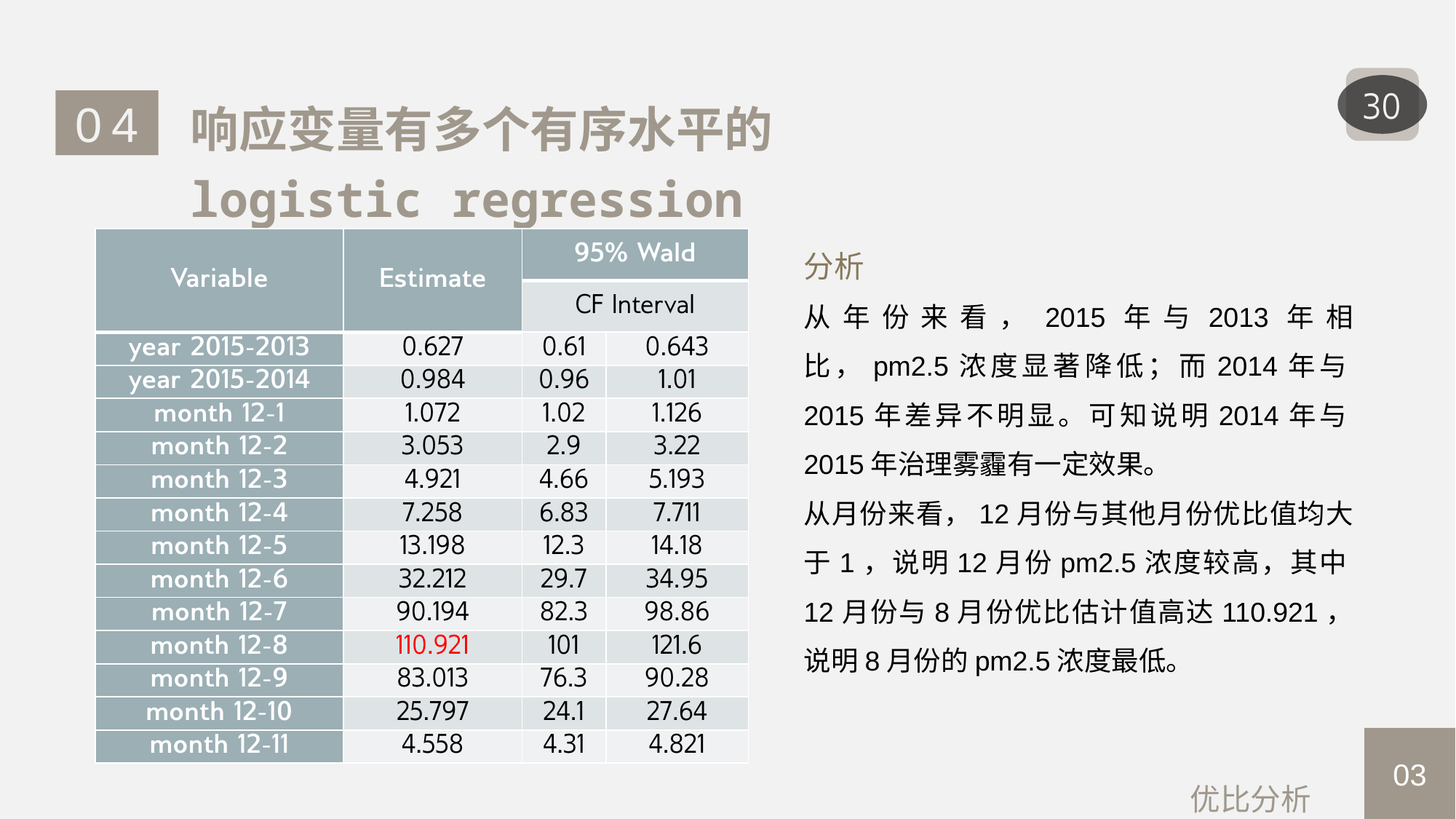

30
分析
从年份来看，2015年与2013年相比，pm2.5浓度显著降低；而2014年与2015年差异不明显。可知说明2014年与2015年治理雾霾有一定效果。
从月份来看，12月份与其他月份优比值均大于1，说明12月份pm2.5浓度较高，其中12月份与8月份优比估计值高达110.921，说明8月份的pm2.5浓度最低。
| Variable | Estimate | 95% Wald |  |
| --- | --- | --- | --- |
|  |  | CF Interval |  |
| year 2015-2013 | 0.627 | 0.61 | 0.643 |
| year 2015-2014 | 0.984 | 0.96 | 1.01 |
| month 12-1 | 1.072 | 1.02 | 1.126 |
| month 12-2 | 3.053 | 2.9 | 3.22 |
| month 12-3 | 4.921 | 4.66 | 5.193 |
| month 12-4 | 7.258 | 6.83 | 7.711 |
| month 12-5 | 13.198 | 12.3 | 14.18 |
| month 12-6 | 32.212 | 29.7 | 34.95 |
| month 12-7 | 90.194 | 82.3 | 98.86 |
| month 12-8 | 110.921 | 101 | 121.6 |
| month 12-9 | 83.013 | 76.3 | 90.28 |
| month 12-10 | 25.797 | 24.1 | 27.64 |
| month 12-11 | 4.558 | 4.31 | 4.821 |

03
优比分析